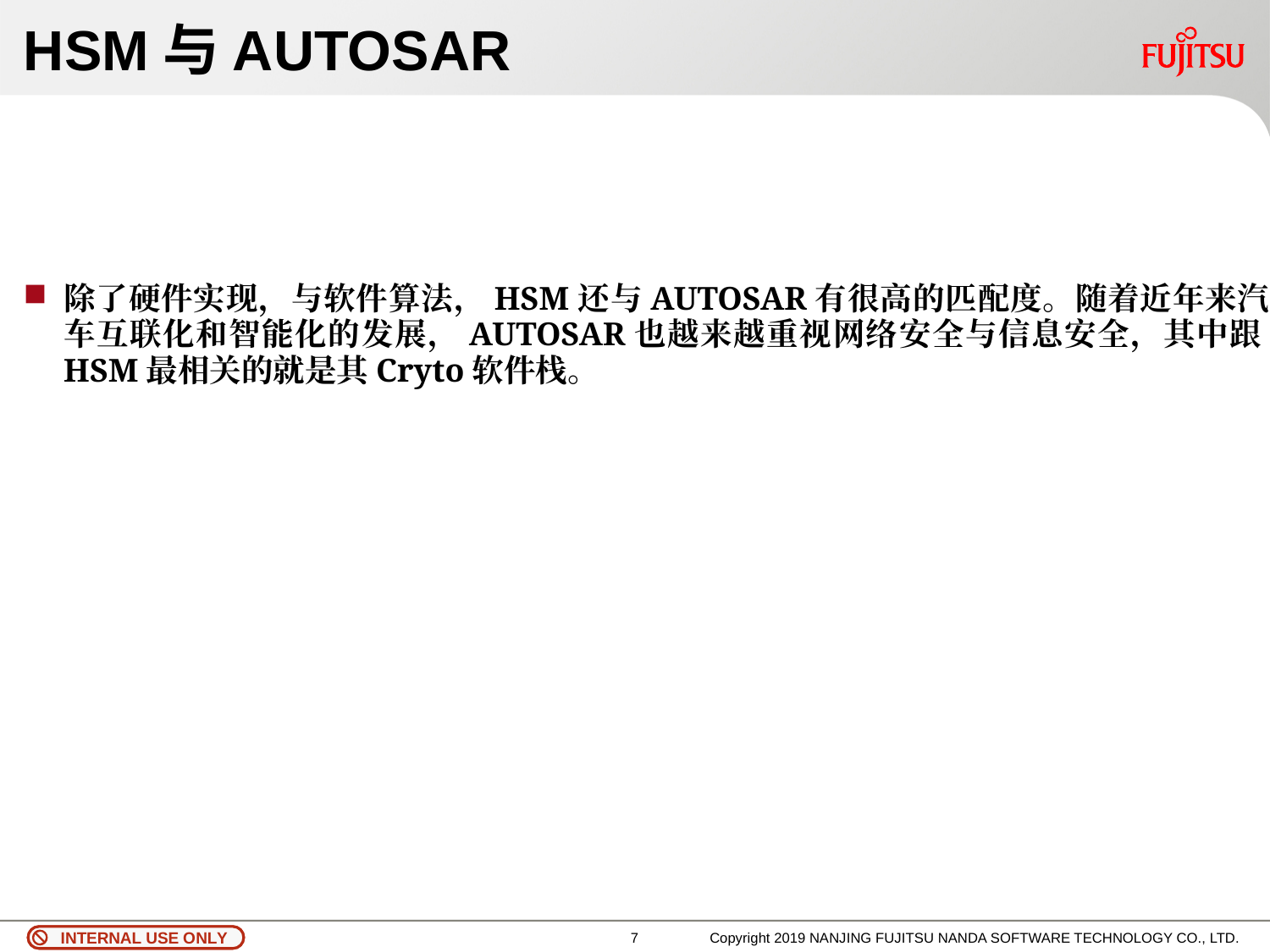

# HSM与AUTOSAR

除了硬件实现，与软件算法，HSM还与AUTOSAR有很高的匹配度。随着近年来汽车互联化和智能化的发展，AUTOSAR也越来越重视网络安全与信息安全，其中跟HSM最相关的就是其Cryto软件栈。
7
Copyright 2019 NANJING FUJITSU NANDA SOFTWARE TECHNOLOGY CO., LTD.